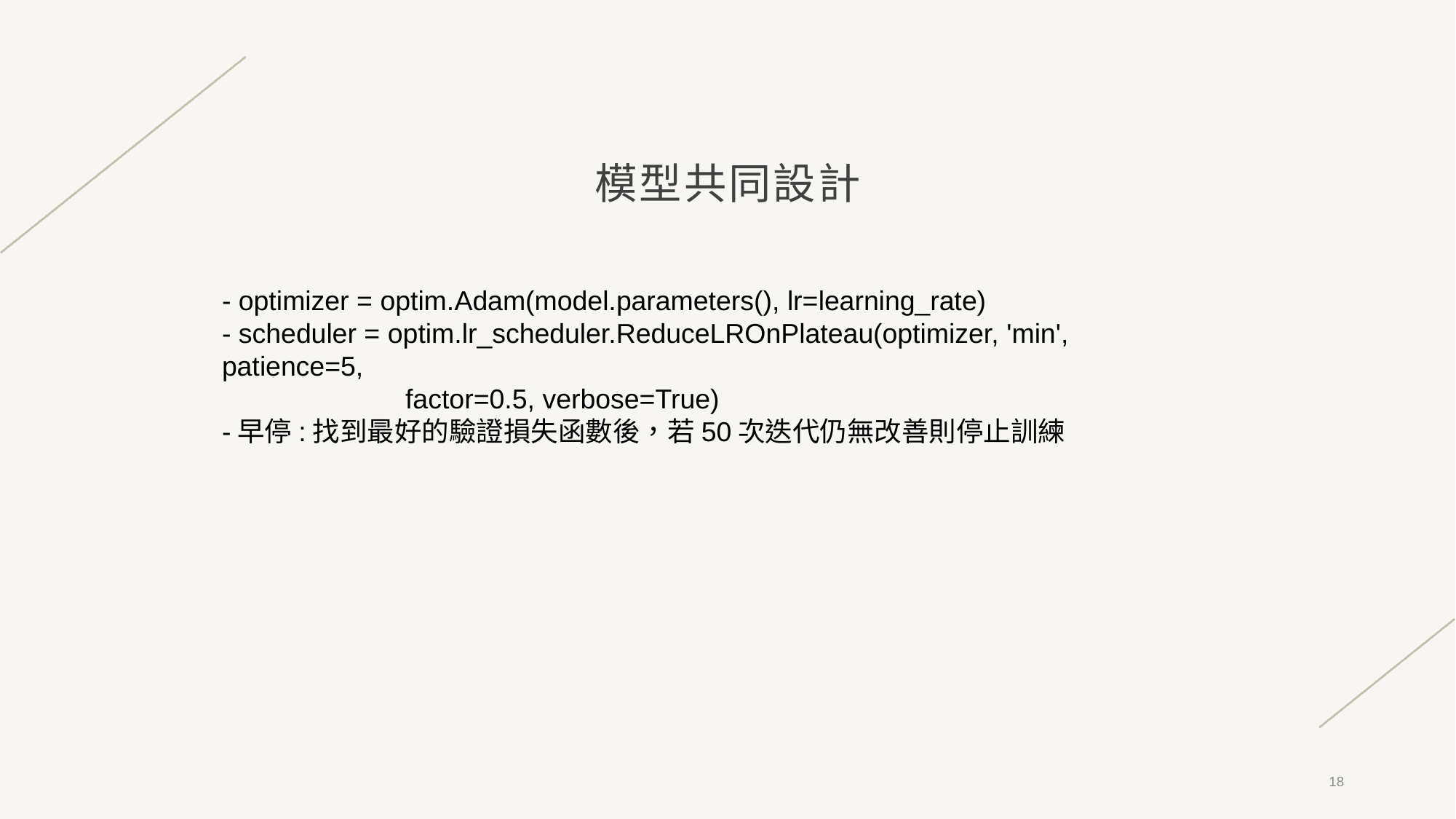

# 模型共同設計
- optimizer = optim.Adam(model.parameters(), lr=learning_rate)
- scheduler = optim.lr_scheduler.ReduceLROnPlateau(optimizer, 'min', patience=5,
                        factor=0.5, verbose=True)
-早停:找到最好的驗證損失函數後，若50次迭代仍無改善則停止訓練

18